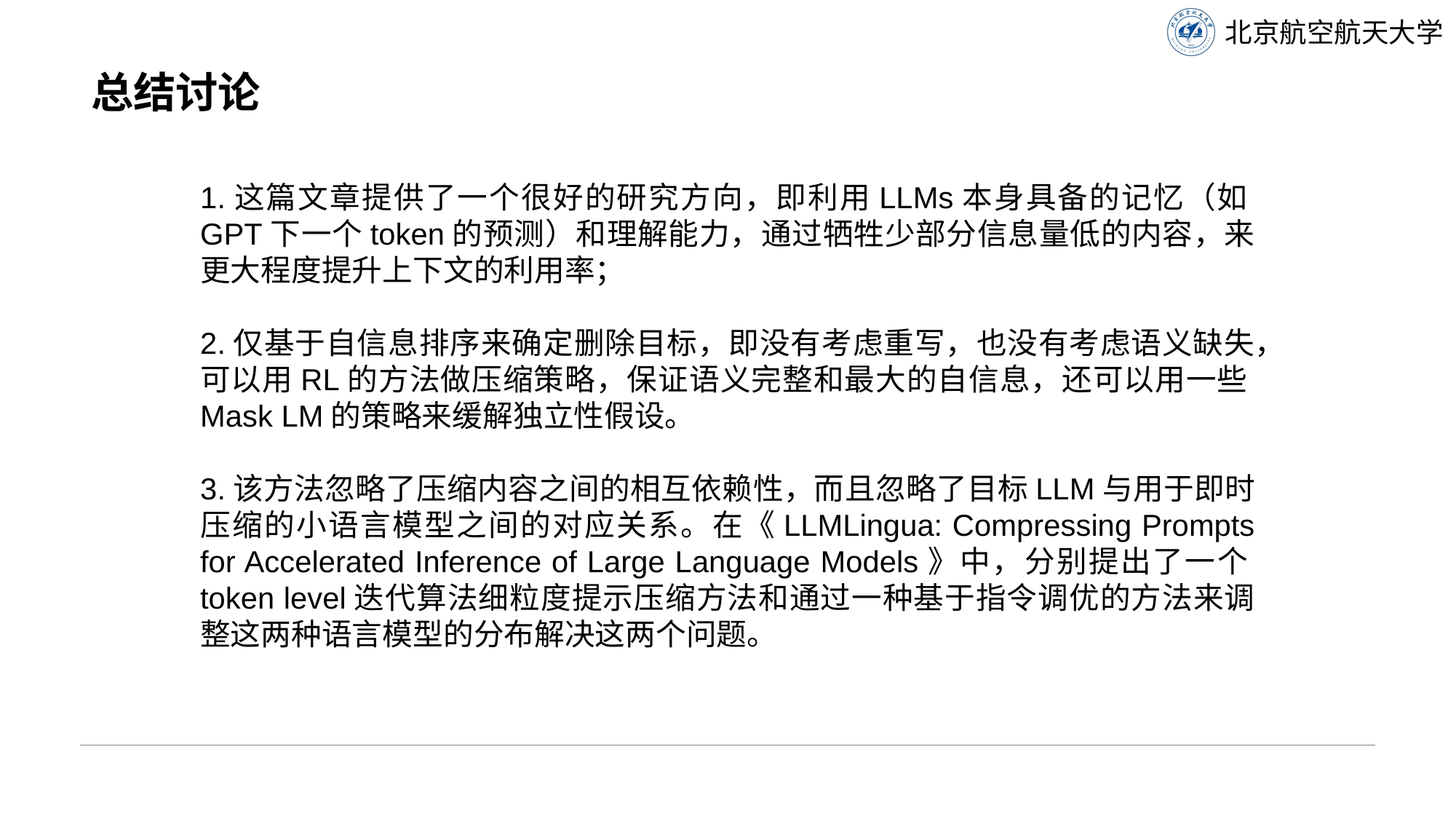

# 总结讨论
1.这篇文章提供了一个很好的研究方向，即利用LLMs本身具备的记忆（如GPT下一个token的预测）和理解能力，通过牺牲少部分信息量低的内容，来更大程度提升上下文的利用率；

2.仅基于自信息排序来确定删除目标，即没有考虑重写，也没有考虑语义缺失，可以用RL的方法做压缩策略，保证语义完整和最大的自信息，还可以用一些Mask LM的策略来缓解独立性假设。

3.该方法忽略了压缩内容之间的相互依赖性，而且忽略了目标LLM与用于即时压缩的小语言模型之间的对应关系。在《LLMLingua: Compressing Prompts for Accelerated Inference of Large Language Models》中，分别提出了一个token level迭代算法细粒度提示压缩方法和通过一种基于指令调优的方法来调整这两种语言模型的分布解决这两个问题。